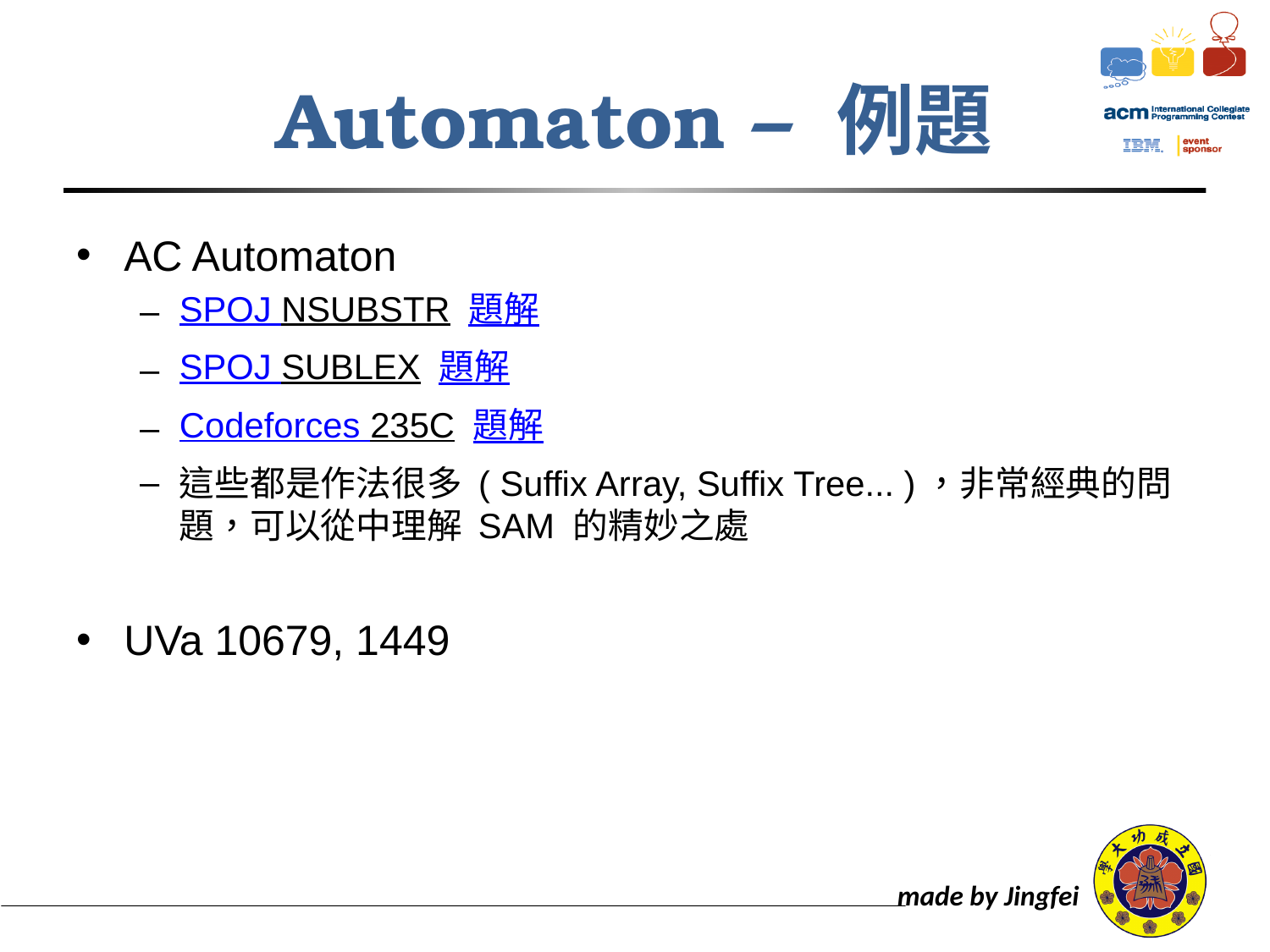

# Automaton – 例題
AC Automaton
SPOJ NSUBSTR 題解
SPOJ SUBLEX 題解
Codeforces 235C 題解
這些都是作法很多 ( Suffix Array, Suffix Tree... )，非常經典的問題，可以從中理解 SAM 的精妙之處

UVa 10679, 1449